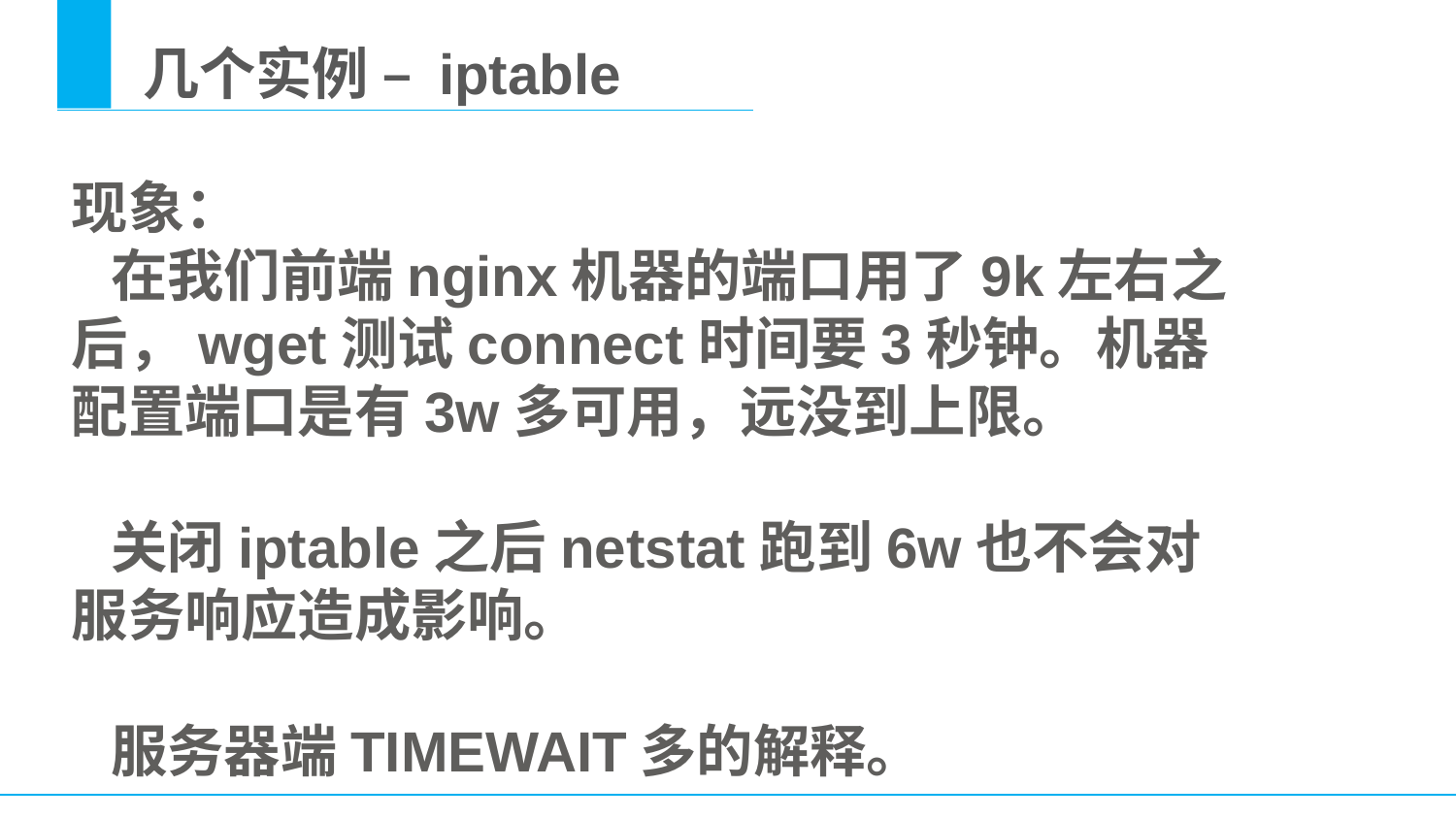

几个实例 – iptable
现象：
  在我们前端nginx机器的端口用了9k左右之后，wget测试connect时间要3秒钟。机器配置端口是有3w多可用，远没到上限。

  关闭iptable之后netstat跑到6w也不会对服务响应造成影响。

  服务器端TIMEWAIT多的解释。